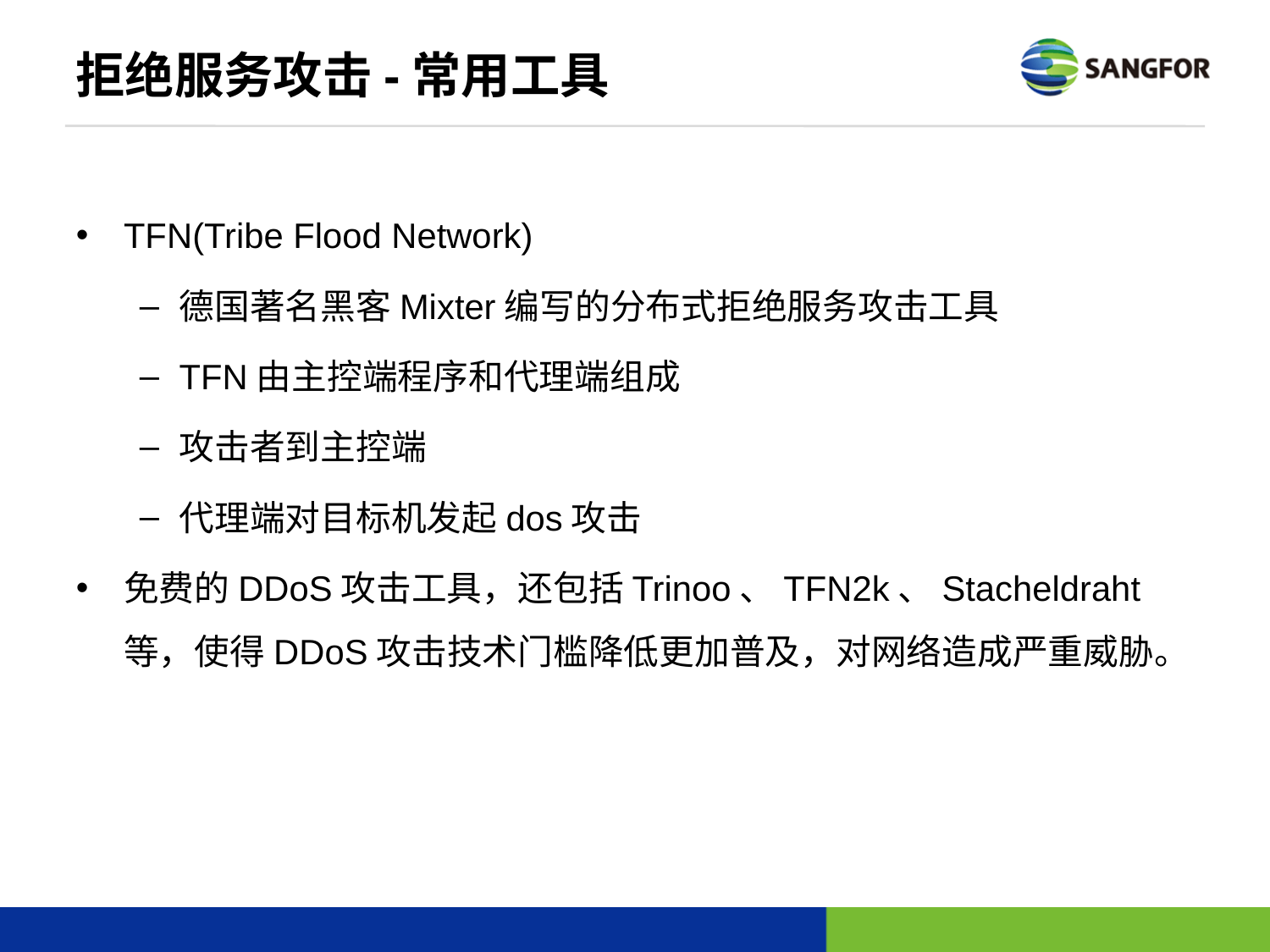

# 拒绝服务攻击-常用工具
TFN(Tribe Flood Network)
德国著名黑客Mixter编写的分布式拒绝服务攻击工具
TFN由主控端程序和代理端组成
攻击者到主控端
代理端对目标机发起dos攻击
免费的DDoS攻击工具，还包括Trinoo、TFN2k、Stacheldraht等，使得DDoS攻击技术门槛降低更加普及，对网络造成严重威胁。